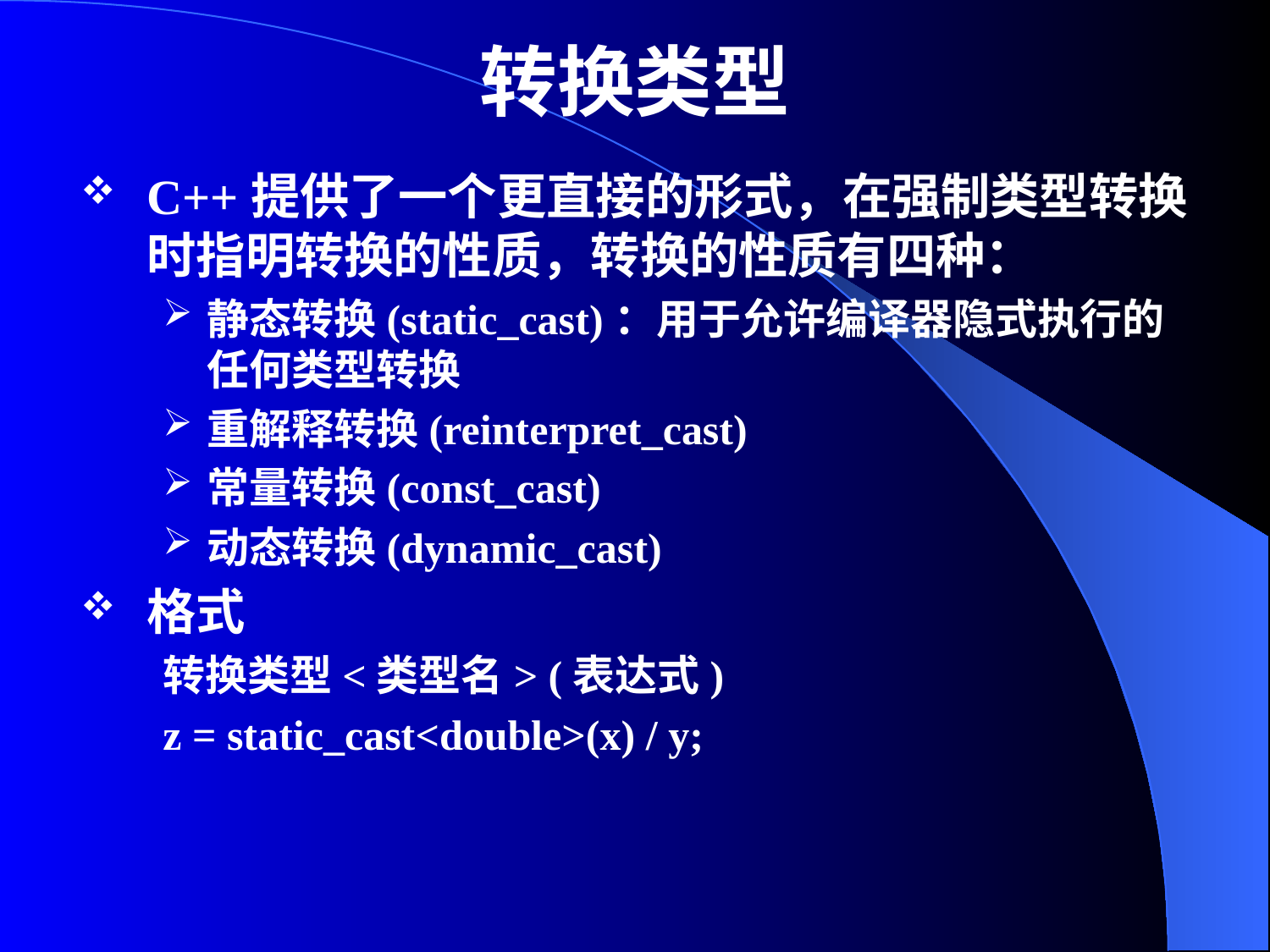

# 转换类型
C++提供了一个更直接的形式，在强制类型转换时指明转换的性质，转换的性质有四种：
静态转换(static_cast)：用于允许编译器隐式执行的任何类型转换
重解释转换(reinterpret_cast)
常量转换(const_cast)
动态转换(dynamic_cast)
格式
转换类型<类型名> (表达式)
z = static_cast<double>(x) / y;